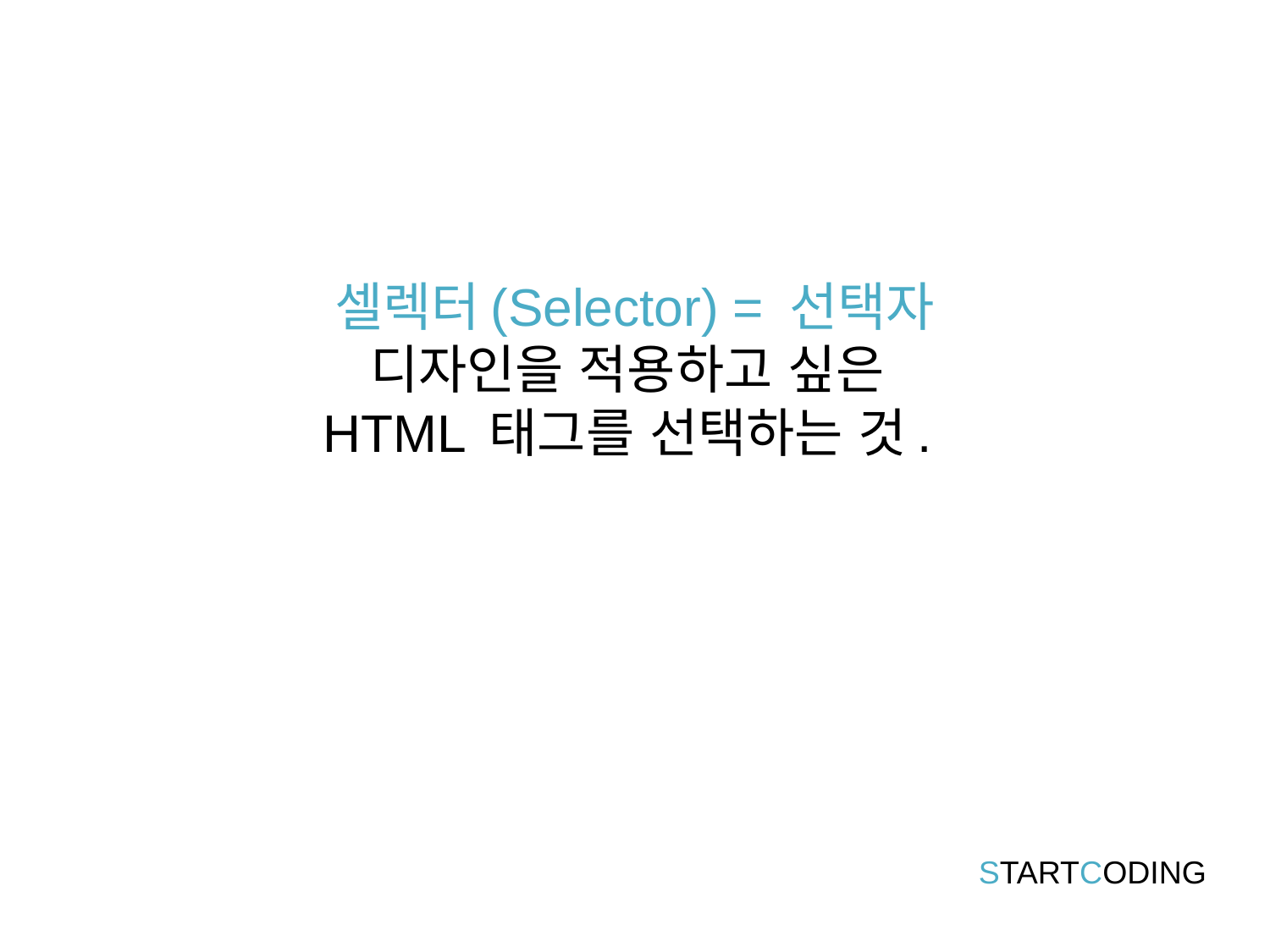

셀렉터(Selector) = 선택자
디자인을 적용하고 싶은
HTML 태그를 선택하는 것.
STARTCODING